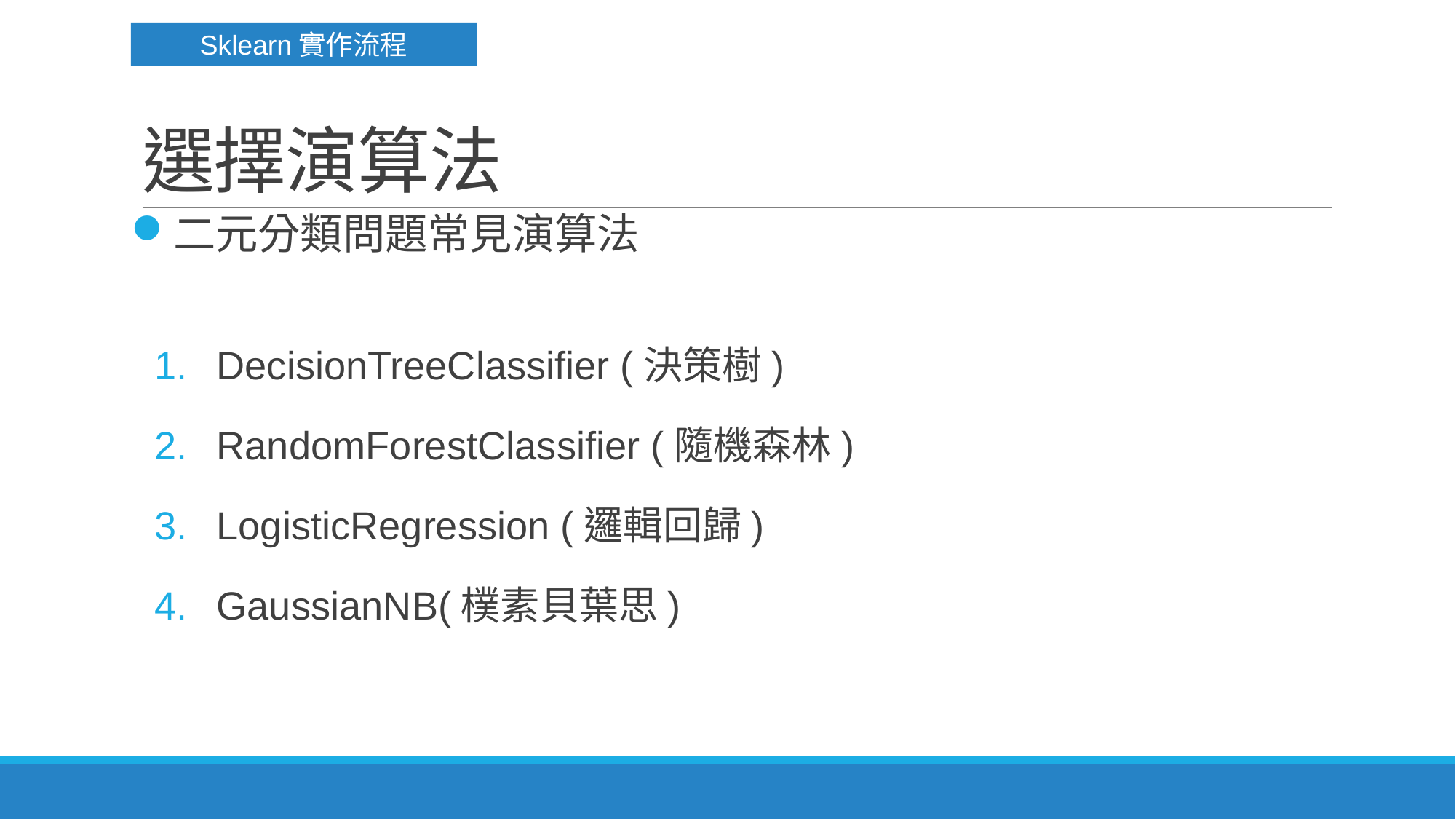

Sklearn實作流程
# 選擇演算法
二元分類問題常見演算法

DecisionTreeClassifier (決策樹)
RandomForestClassifier (隨機森林)
LogisticRegression (邏輯回歸)
GaussianNB(樸素貝葉思)